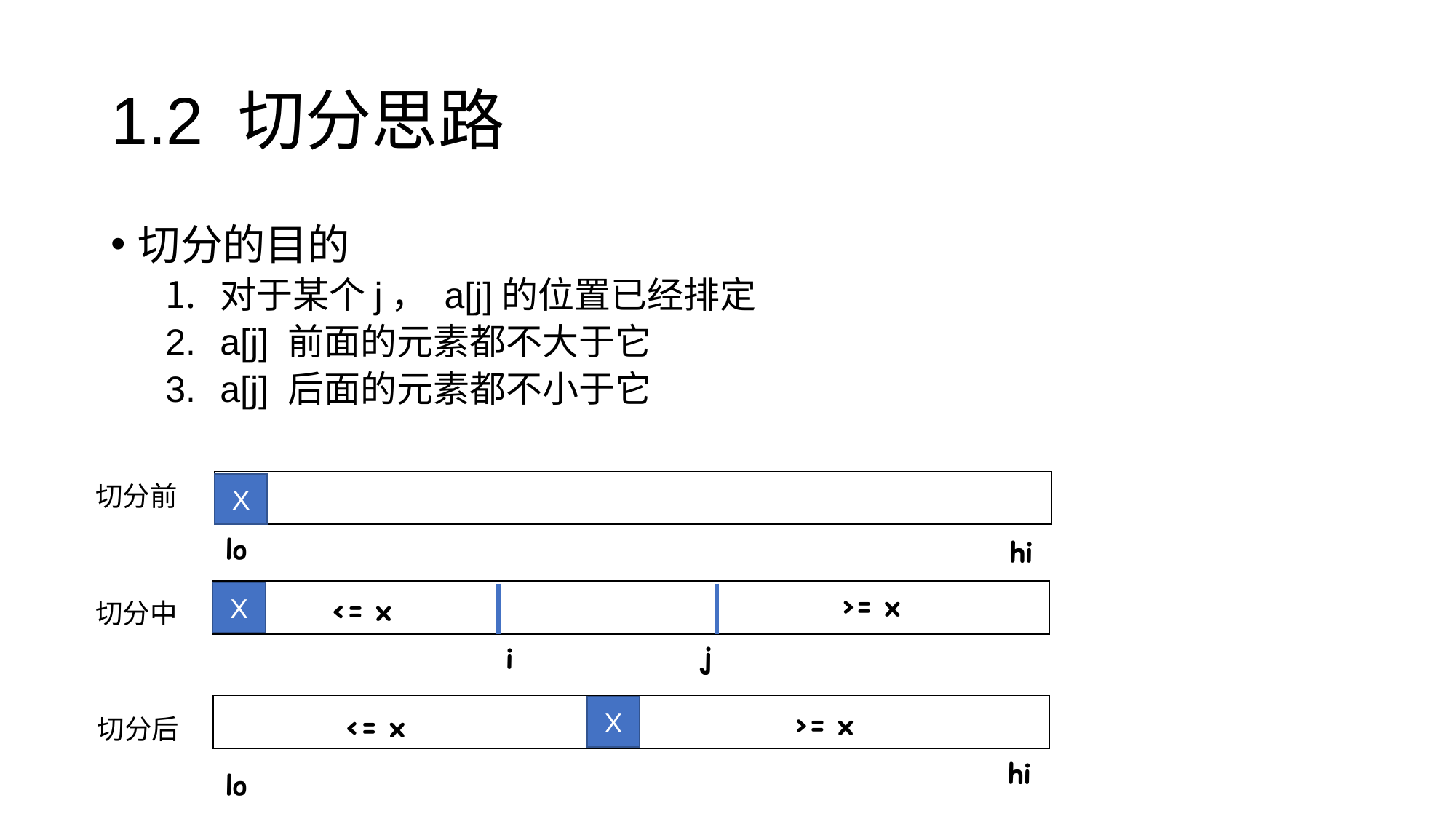

# 1.2 切分思路
切分的目的
对于某个j， a[j]的位置已经排定
a[j] 前面的元素都不大于它
a[j] 后面的元素都不小于它

切分前
X
lo
hi

X
>= x
<= x
切分中
j
i

X
>= x
<= x
切分后
hi
lo